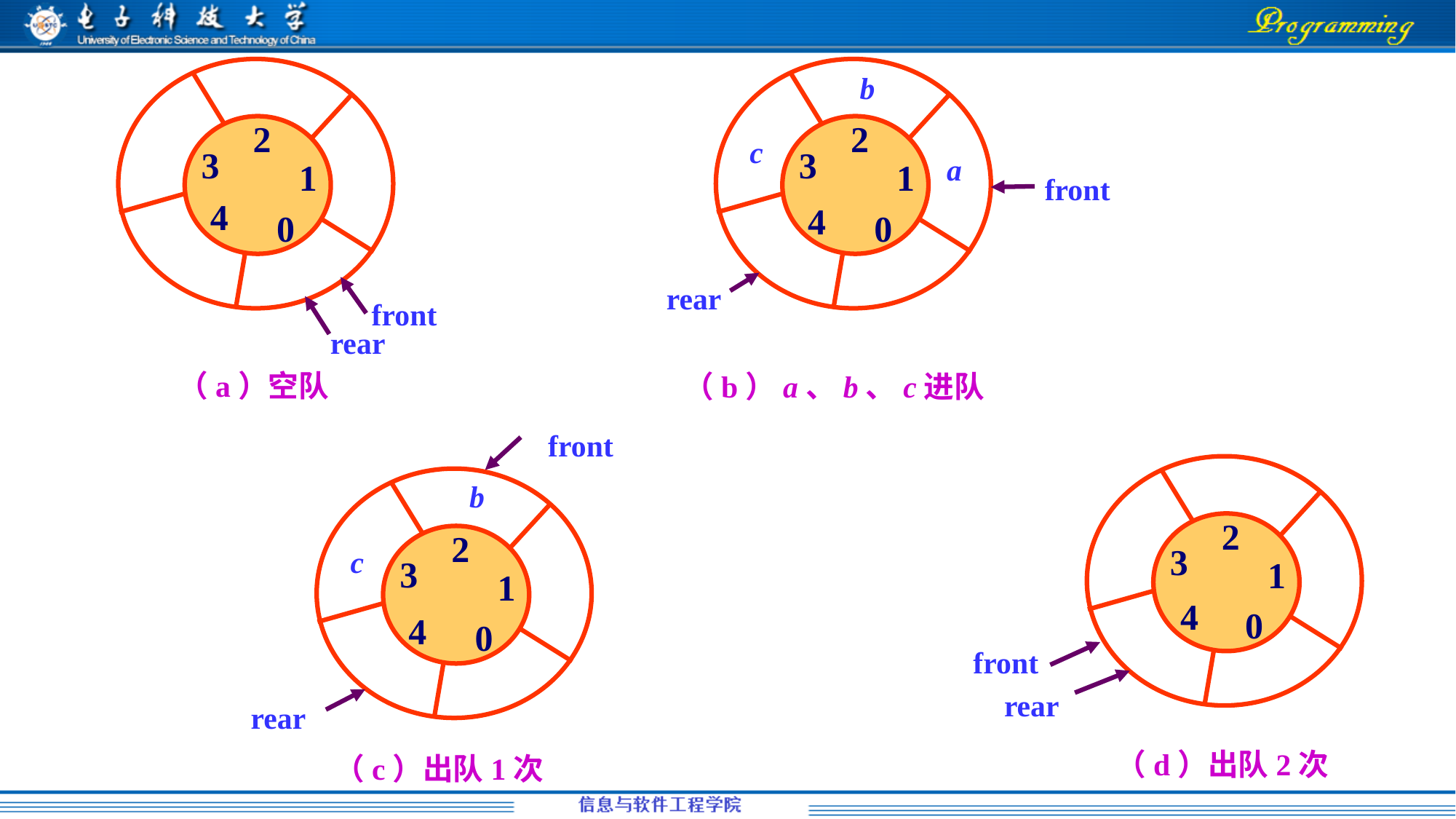

2
3
1

4
0

front

rear
（a）空队

b

2
c
3
a
1
front

4
0

rear
（b）a、b、c进队
front

b

2
c
3
1

4
0

rear
（c）出队1次

2
3
1

4
0

front

rear
（d）出队2次